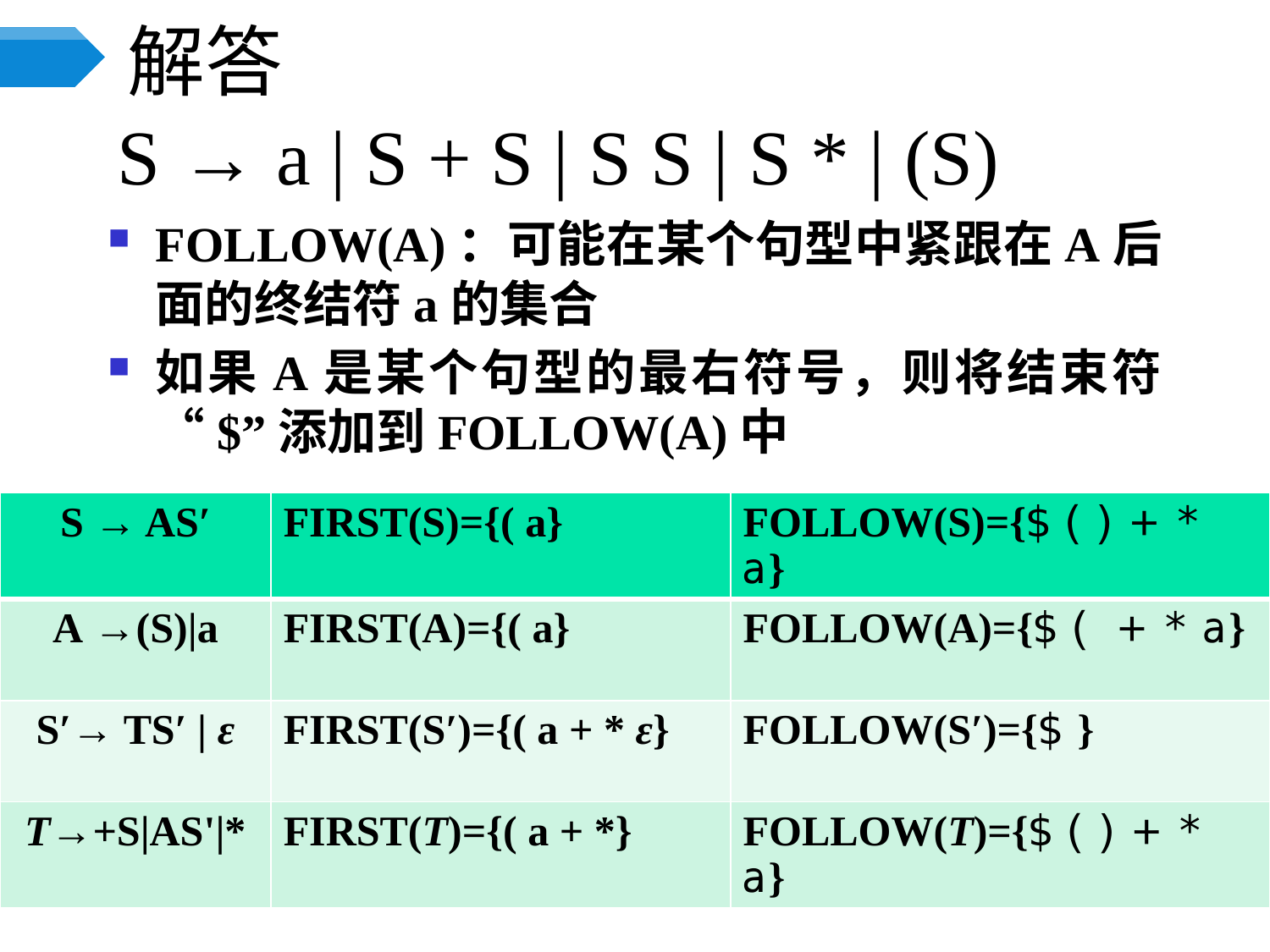

# 解答
 S → a | S + S | S S | S * | (S)
FOLLOW(A)：可能在某个句型中紧跟在A后面的终结符a的集合
如果A是某个句型的最右符号，则将结束符“$”添加到FOLLOW(A)中

| S → AS′ | FIRST(S)={( a} | FOLLOW(S)={$ ( ) + \* a} |
| --- | --- | --- |
| A →(S)|a | FIRST(A)={( a} | FOLLOW(A)={$ ( + \* a} |
| S′→ TS′ | ε | FIRST(S′)={( a + \* ε} | FOLLOW(S′)={$ } |
| T→+S|AS'|\* | FIRST(T)={( a + \*} | FOLLOW(T)={$ ( ) + \* a} |